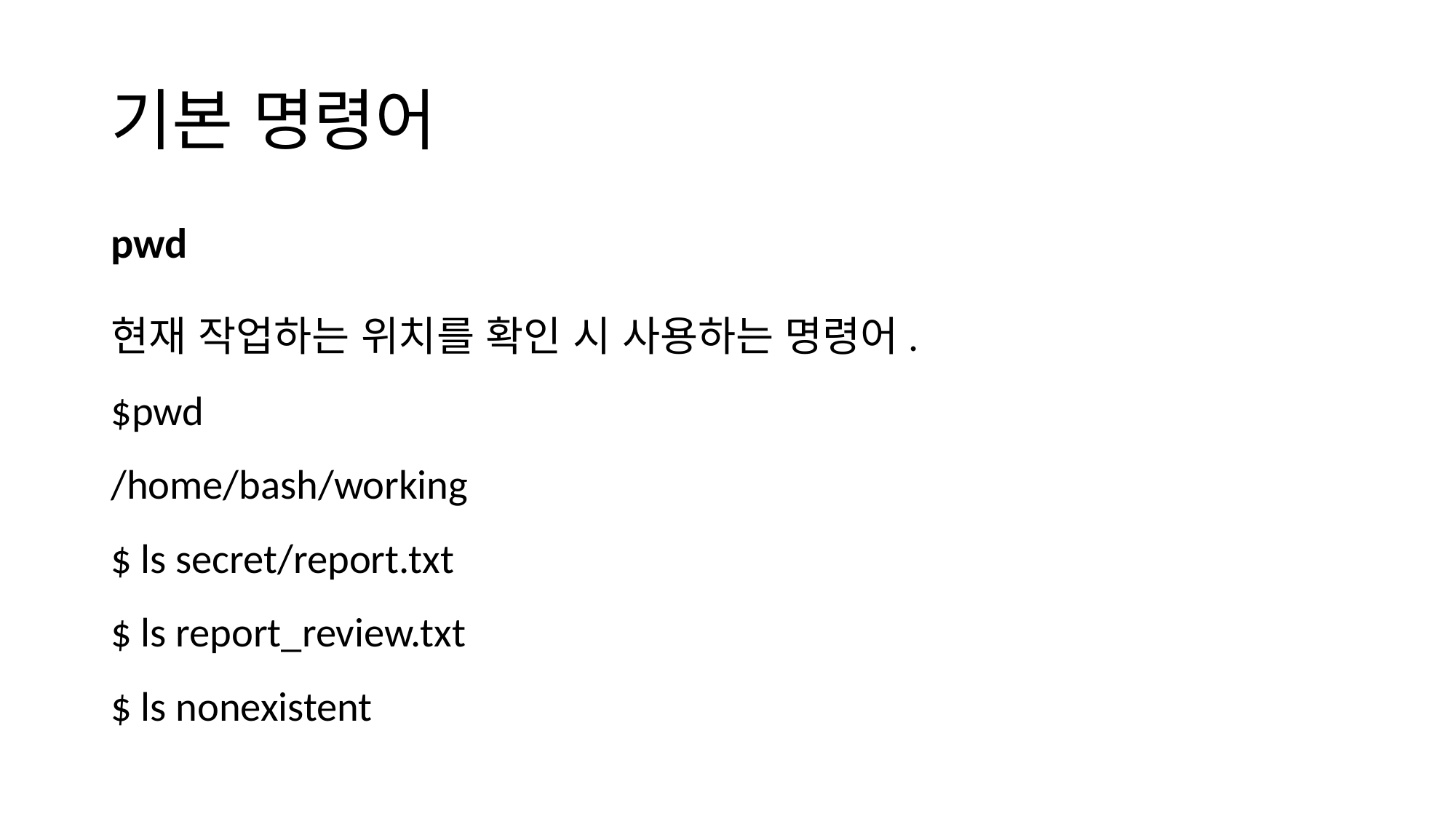

# 기본 명령어
pwd
현재 작업하는 위치를 확인 시 사용하는 명령어.
$pwd
/home/bash/working
$ ls secret/report.txt
$ ls report_review.txt
$ ls nonexistent